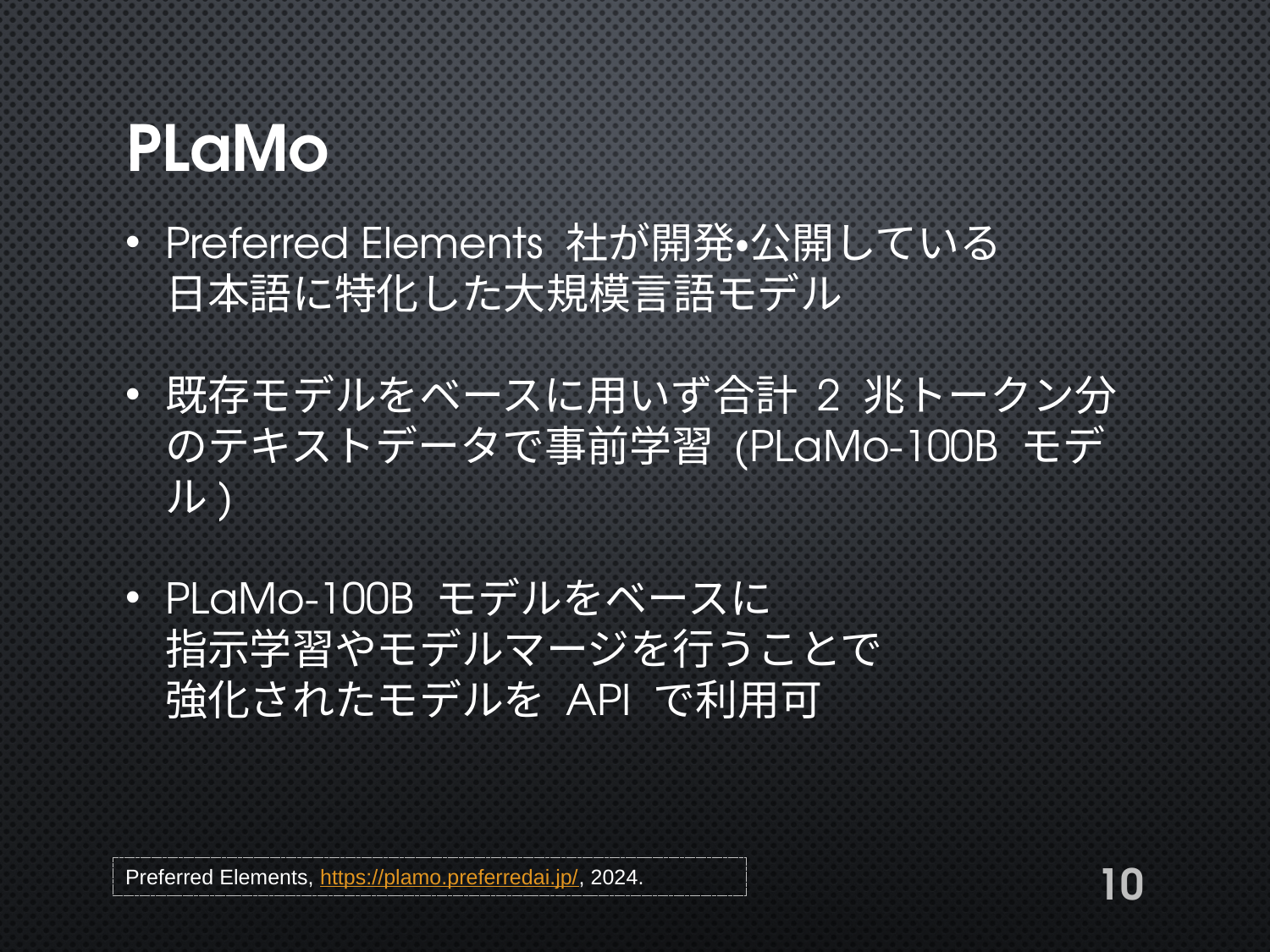

# PLaMo
Preferred Elements 社が開発・公開している
日本語に特化した大規模言語モデル
既存モデルをベースに用いず合計 2 兆トークン分のテキストデータで事前学習 (PLaMo-100B モデル)
PLaMo-100B モデルをベースに
指示学習やモデルマージを行うことで
強化されたモデルを API で利用可
Preferred Elements, https://plamo.preferredai.jp/, 2024.
10